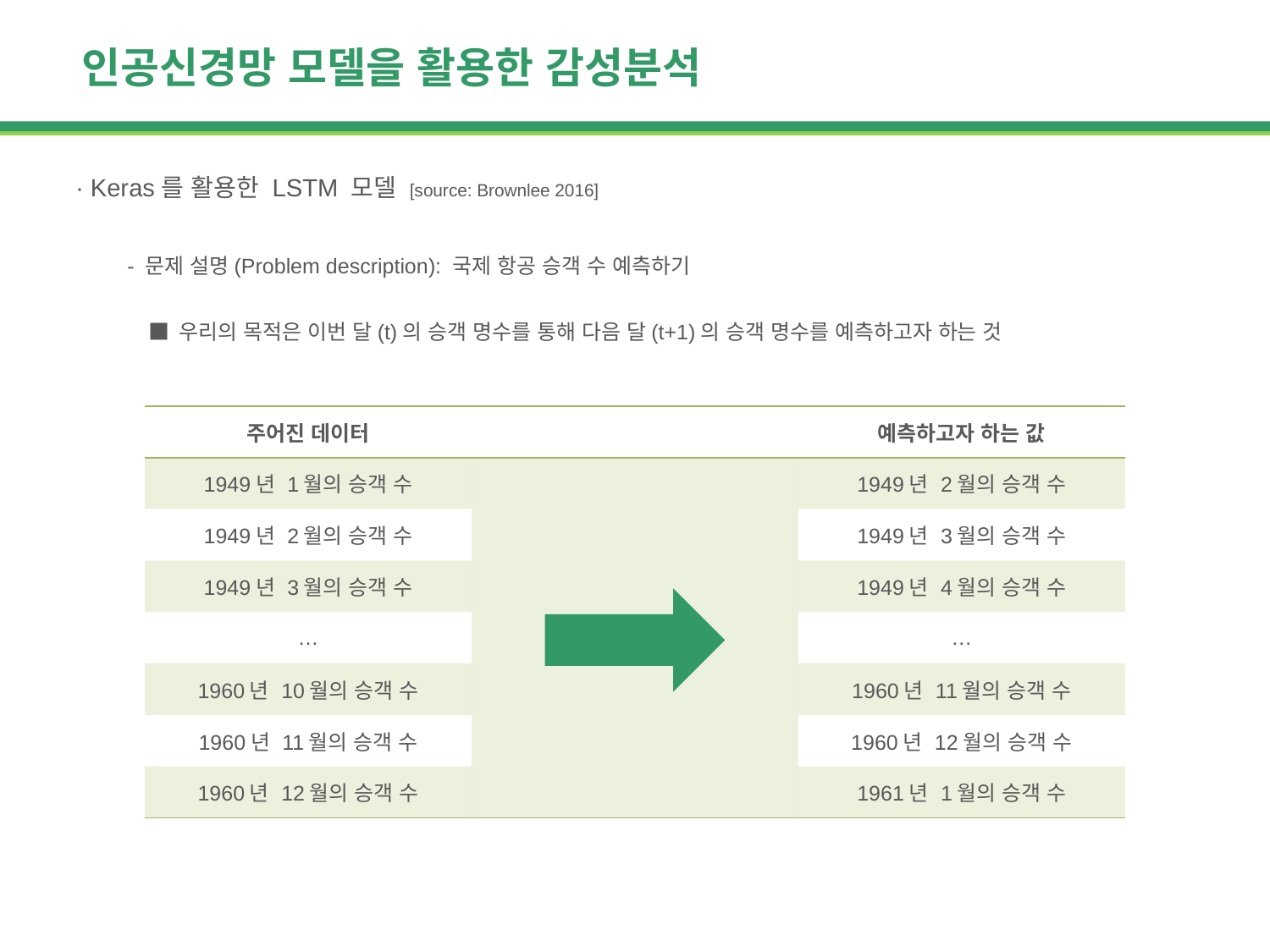

인공신경망 모델을 활용한 감성분석

∙ Keras를 활용한 LSTM 모델 [source: Brownlee 2016]
- 문제 설명(Problem description): 국제 항공 승객 수 예측하기
■ 우리의 목적은 이번 달(t)의 승객 명수를 통해 다음 달(t+1)의 승객 명수를 예측하고자 하는 것
| 주어진 데이터 |  | 예측하고자 하는 값 |
| --- | --- | --- |
| 1949년 1월의 승객 수 |  | 1949년 2월의 승객 수 |
| 1949년 2월의 승객 수 |  | 1949년 3월의 승객 수 |
| 1949년 3월의 승객 수 |  | 1949년 4월의 승객 수 |
| … |  | … |
| 1960년 10월의 승객 수 |  | 1960년 11월의 승객 수 |
| 1960년 11월의 승객 수 |  | 1960년 12월의 승객 수 |
| 1960년 12월의 승객 수 |  | 1961년 1월의 승객 수 |